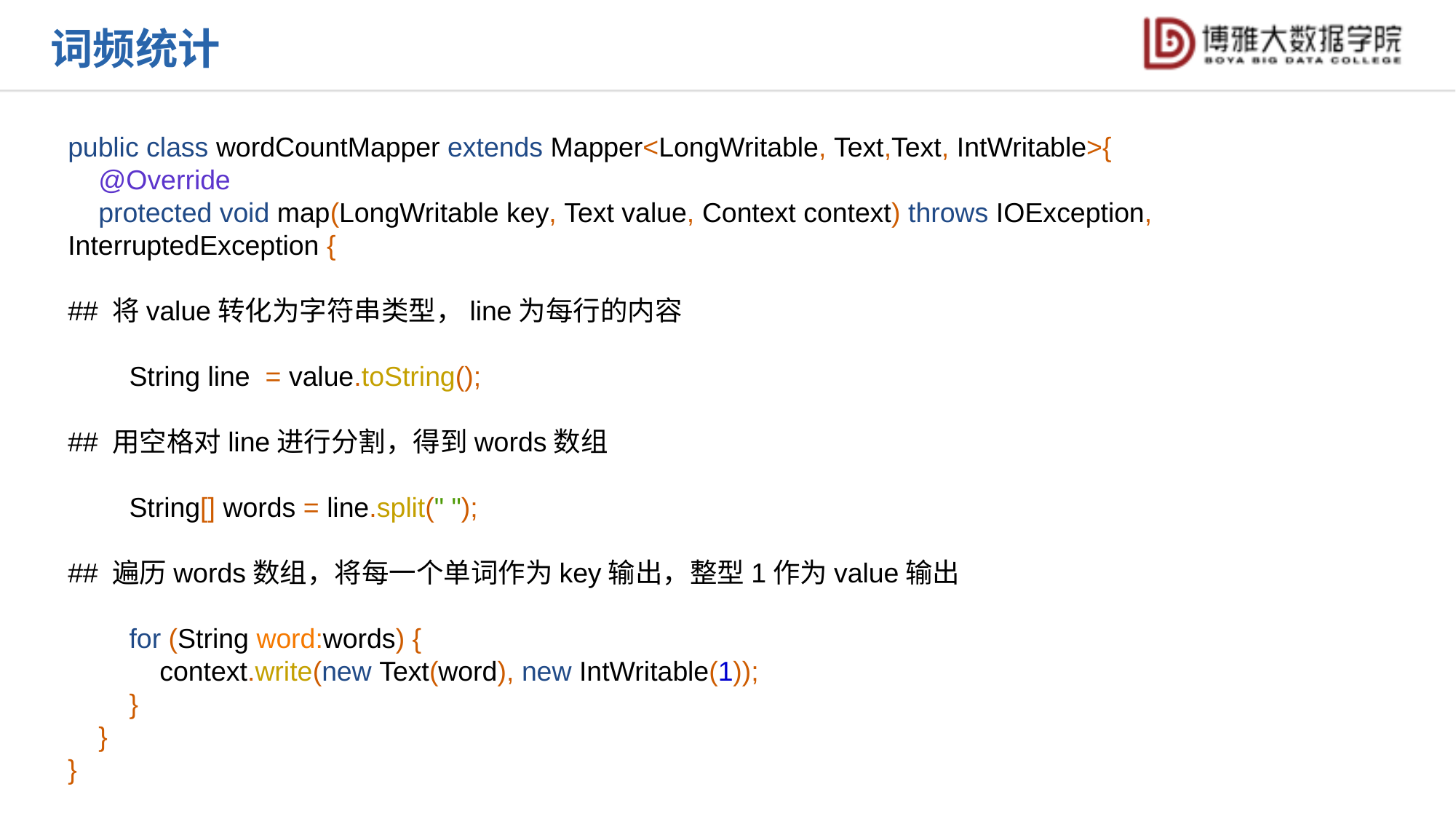

词频统计
public class wordCountMapper extends Mapper<LongWritable, Text,Text, IntWritable>{
    @Override
    protected void map(LongWritable key, Text value, Context context) throws IOException, InterruptedException {

## 将value转化为字符串类型，line为每行的内容

        String line  = value.toString();

## 用空格对line进行分割，得到words数组

        String[] words = line.split(" ");

## 遍历words数组，将每一个单词作为key输出，整型1作为value输出

        for (String word:words) {
            context.write(new Text(word), new IntWritable(1));
        }
    }
}